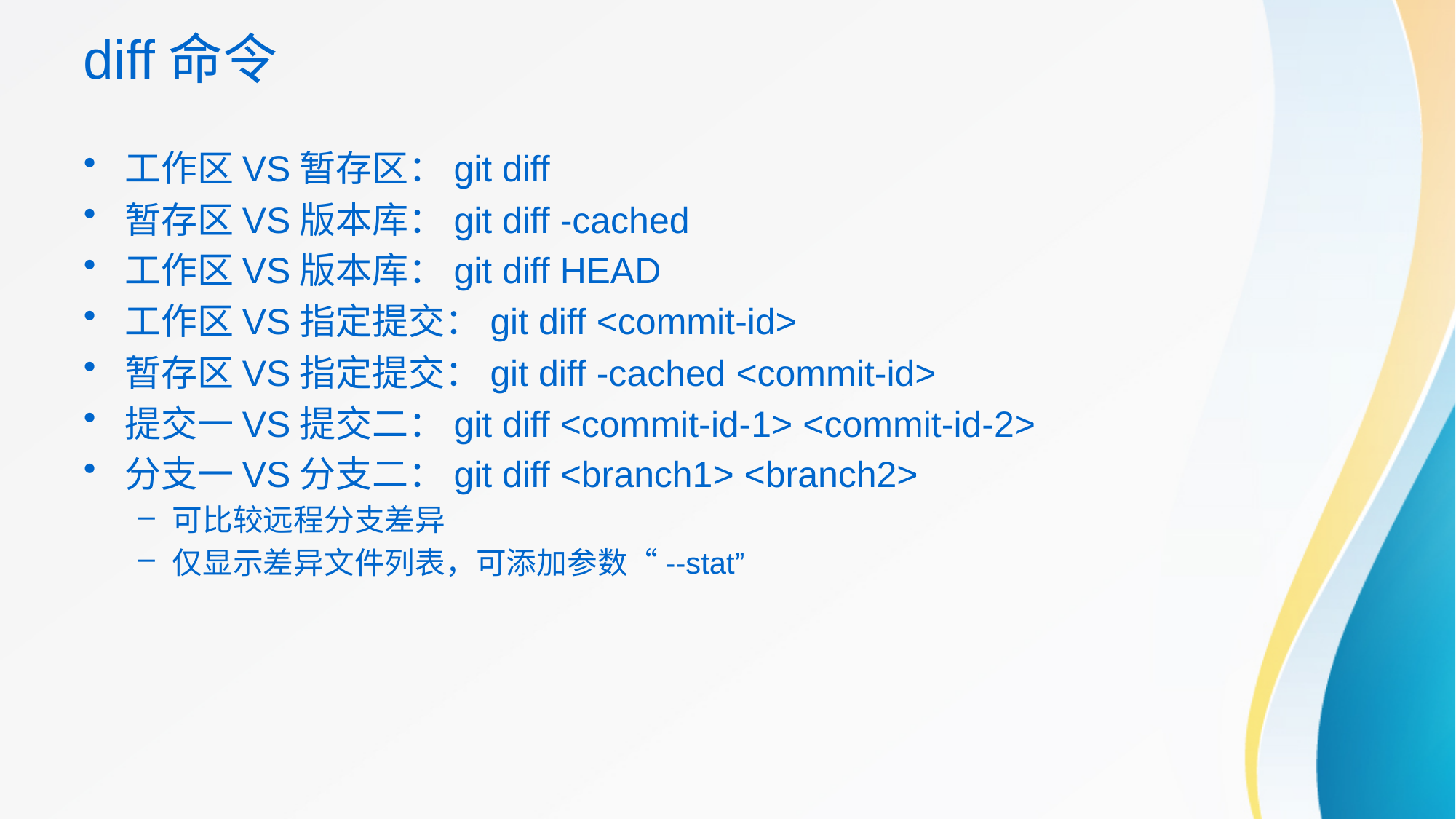

# diff命令
工作区VS暂存区：git diff
暂存区VS版本库：git diff -cached
工作区VS版本库：git diff HEAD
工作区VS指定提交：git diff <commit-id>
暂存区VS指定提交：git diff -cached <commit-id>
提交一VS提交二：git diff <commit-id-1> <commit-id-2>
分支一VS分支二：git diff <branch1> <branch2>
可比较远程分支差异
仅显示差异文件列表，可添加参数“--stat”